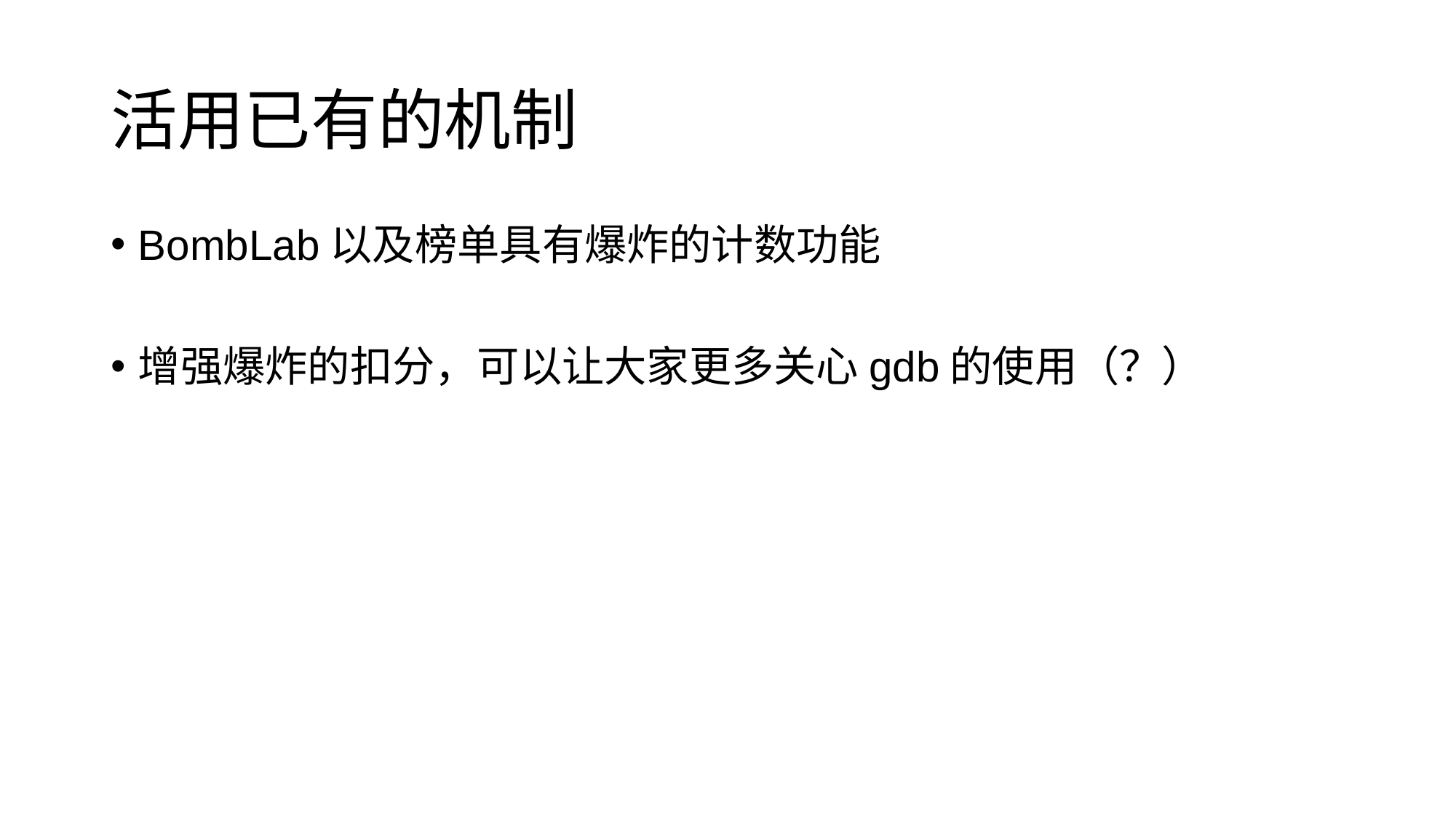

# 活用已有的机制
BombLab以及榜单具有爆炸的计数功能

增强爆炸的扣分，可以让大家更多关心gdb的使用（？）